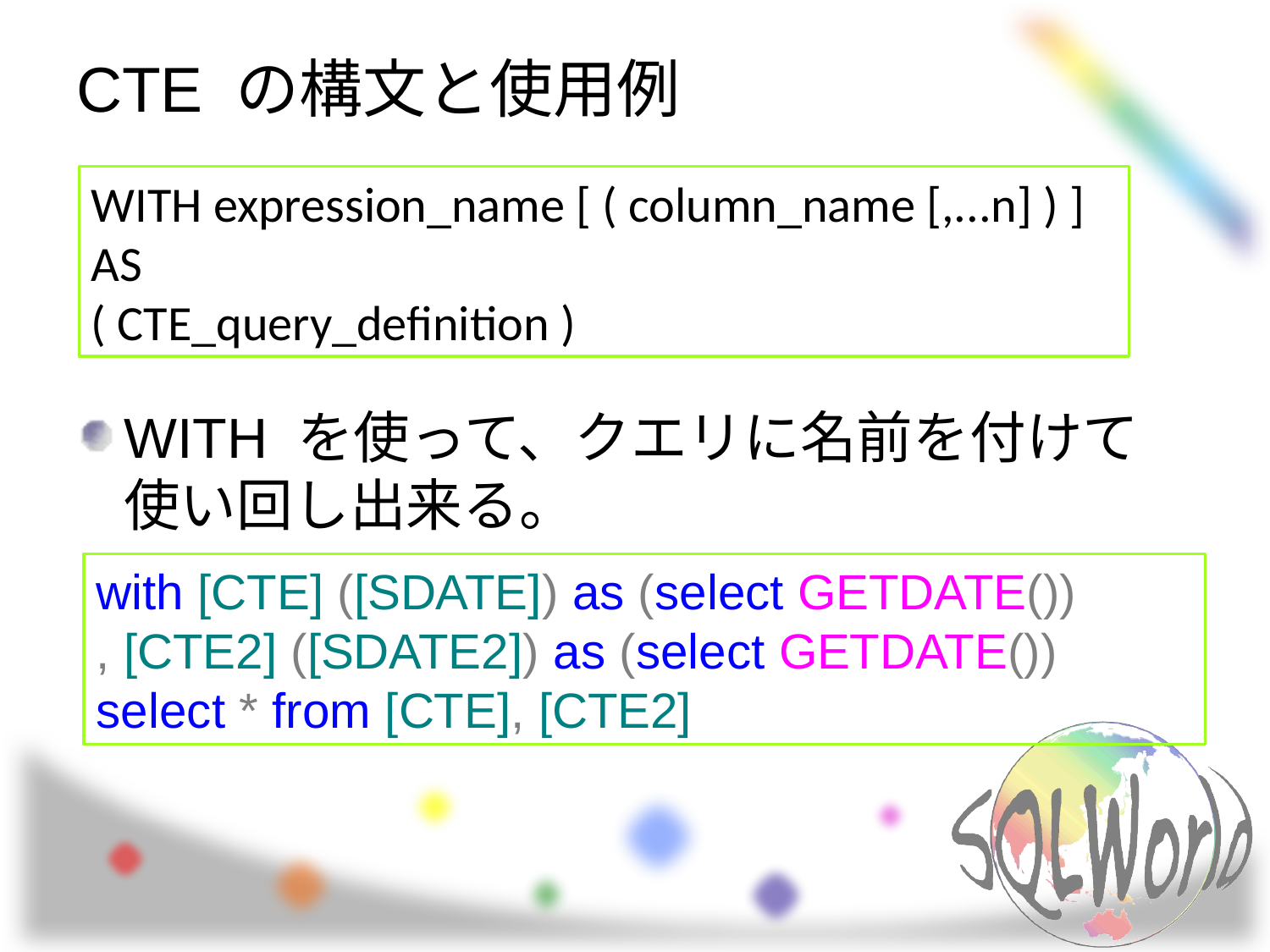

# CTE の構文と使用例

WITH を使って、クエリに名前を付けて使い回し出来る。

WITH expression_name [ ( column_name [,...n] ) ]
AS
( CTE_query_definition )
with [CTE] ([SDATE]) as (select GETDATE())
, [CTE2] ([SDATE2]) as (select GETDATE())
select * from [CTE], [CTE2]